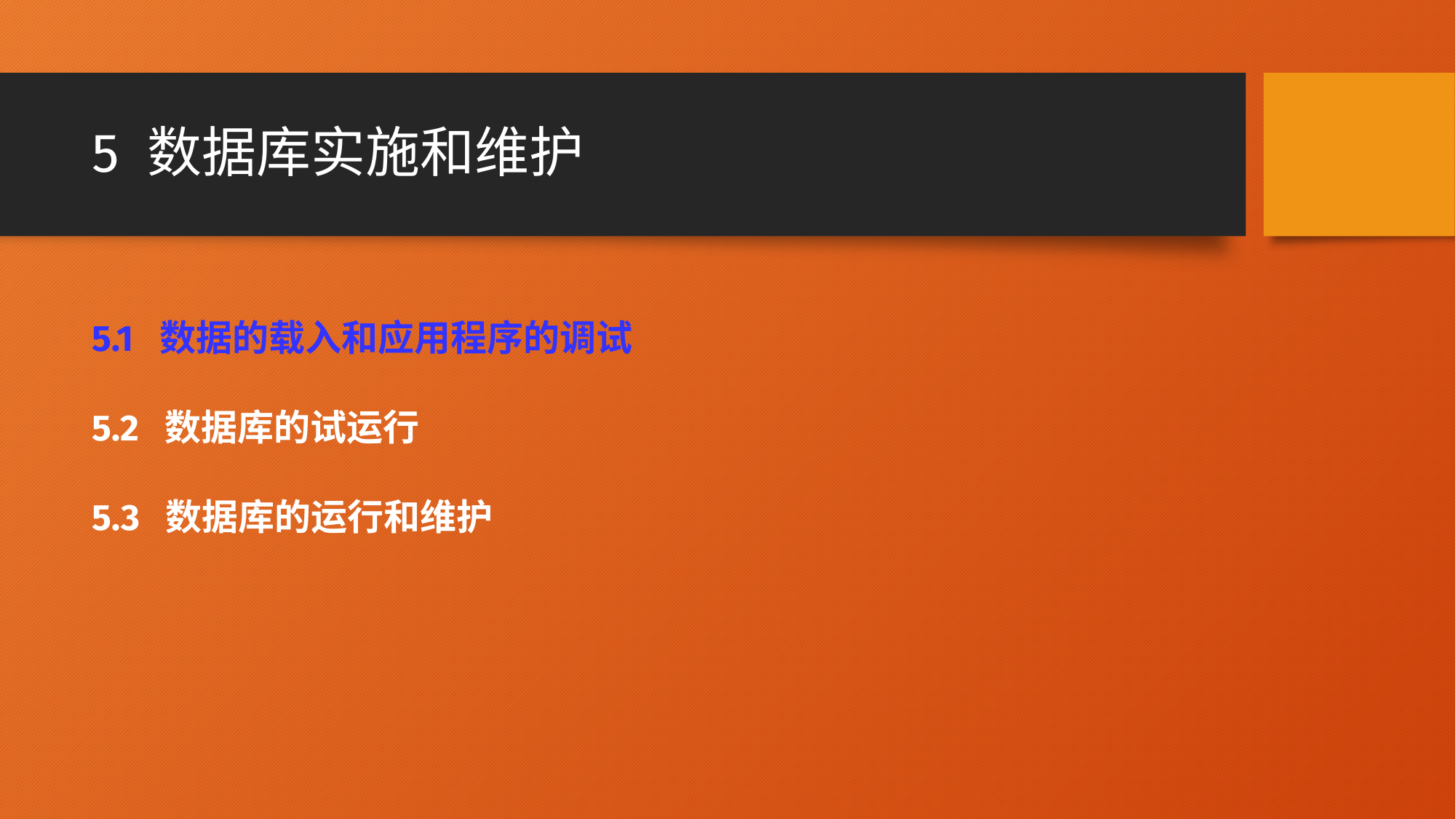

# 5 数据库实施和维护
5.1  数据的载入和应用程序的调试
5.2  数据库的试运行
5.3  数据库的运行和维护